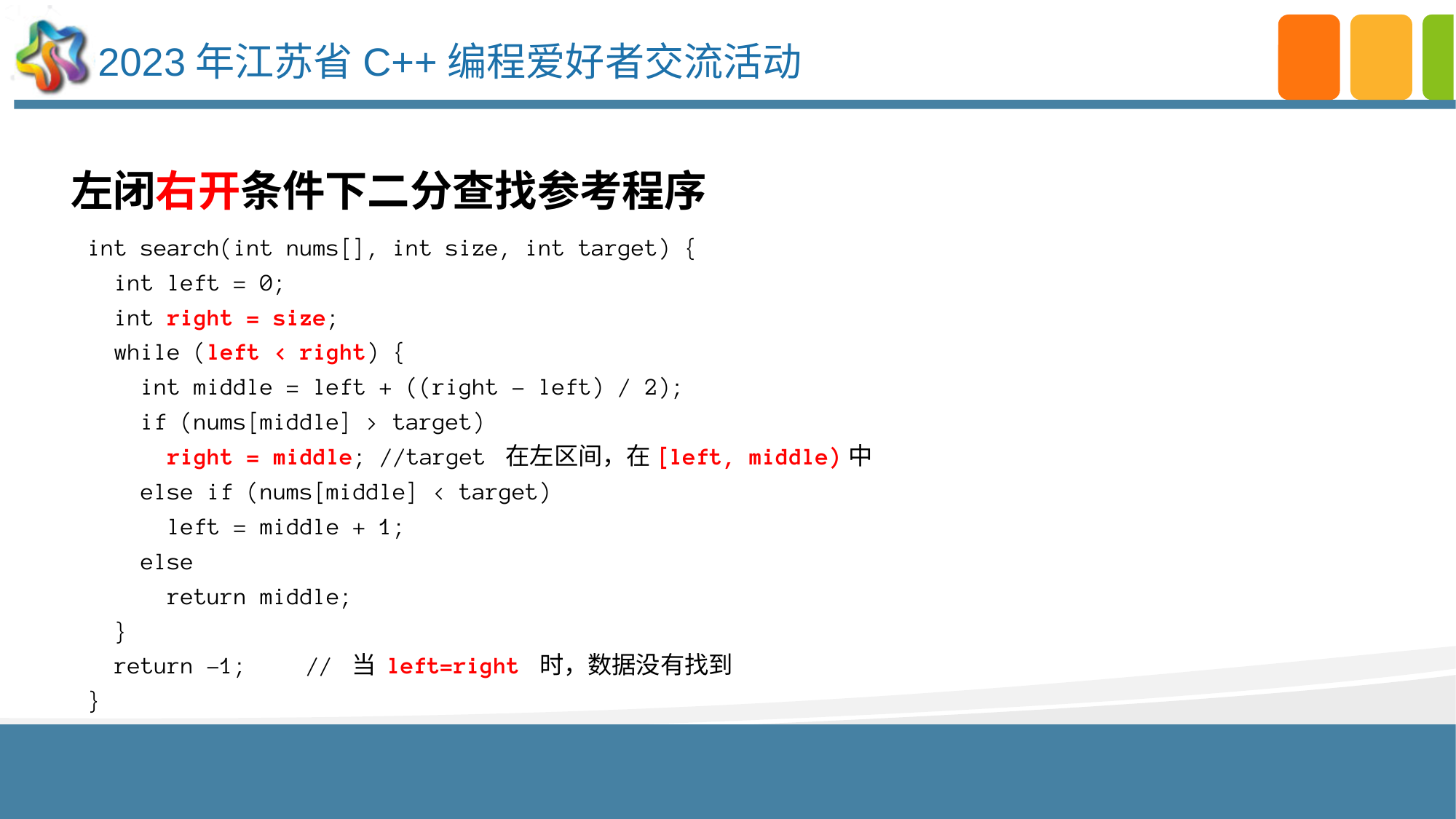

左闭右开条件下二分查找参考程序
int search(int nums[], int size, int target) {
  int left = 0;
  int right = size;
  while (left < right) {
    int middle = left + ((right - left) / 2);
    if (nums[middle] > target)
      right = middle; //target 在左区间，在[left, middle)中
    else if (nums[middle] < target)
      left = middle + 1;
    else
      return middle;
  }
  return -1;	// 当 left=right 时，数据没有找到
}